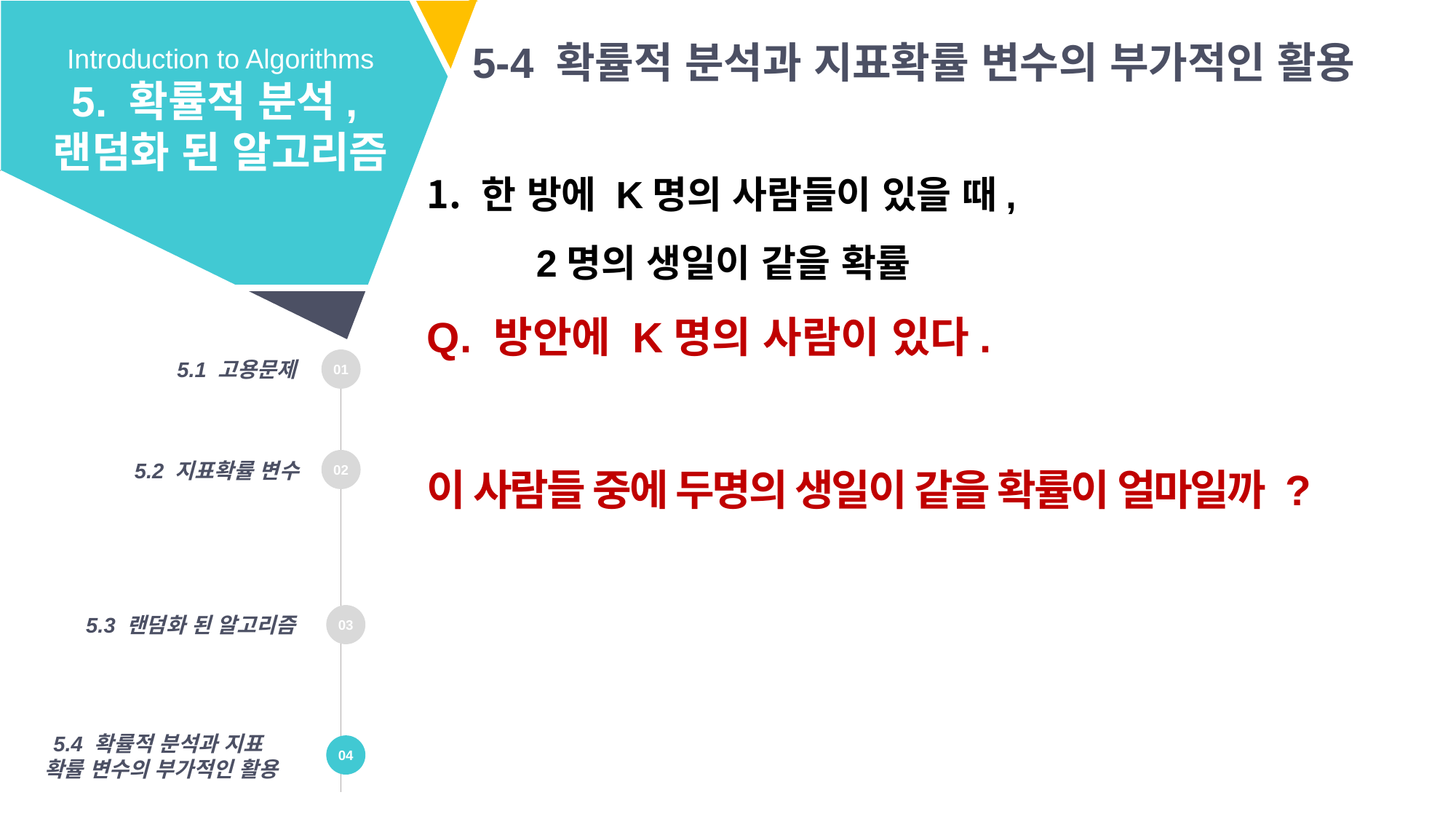

5-4 확률적 분석과 지표확률 변수의 부가적인 활용
Introduction to Algorithms
5. 확률적 분석,
랜덤화 된 알고리즘
한 방에 K명의 사람들이 있을 때,
 	2명의 생일이 같을 확률
Q. 방안에 K명의 사람이 있다.

이 사람들 중에 두명의 생일이 같을 확률이 얼마일까 ?
01
5.1 고용문제
02
5.2 지표확률 변수
03
5.3 랜덤화 된 알고리즘
5.4 확률적 분석과 지표
확률 변수의 부가적인 활용
04